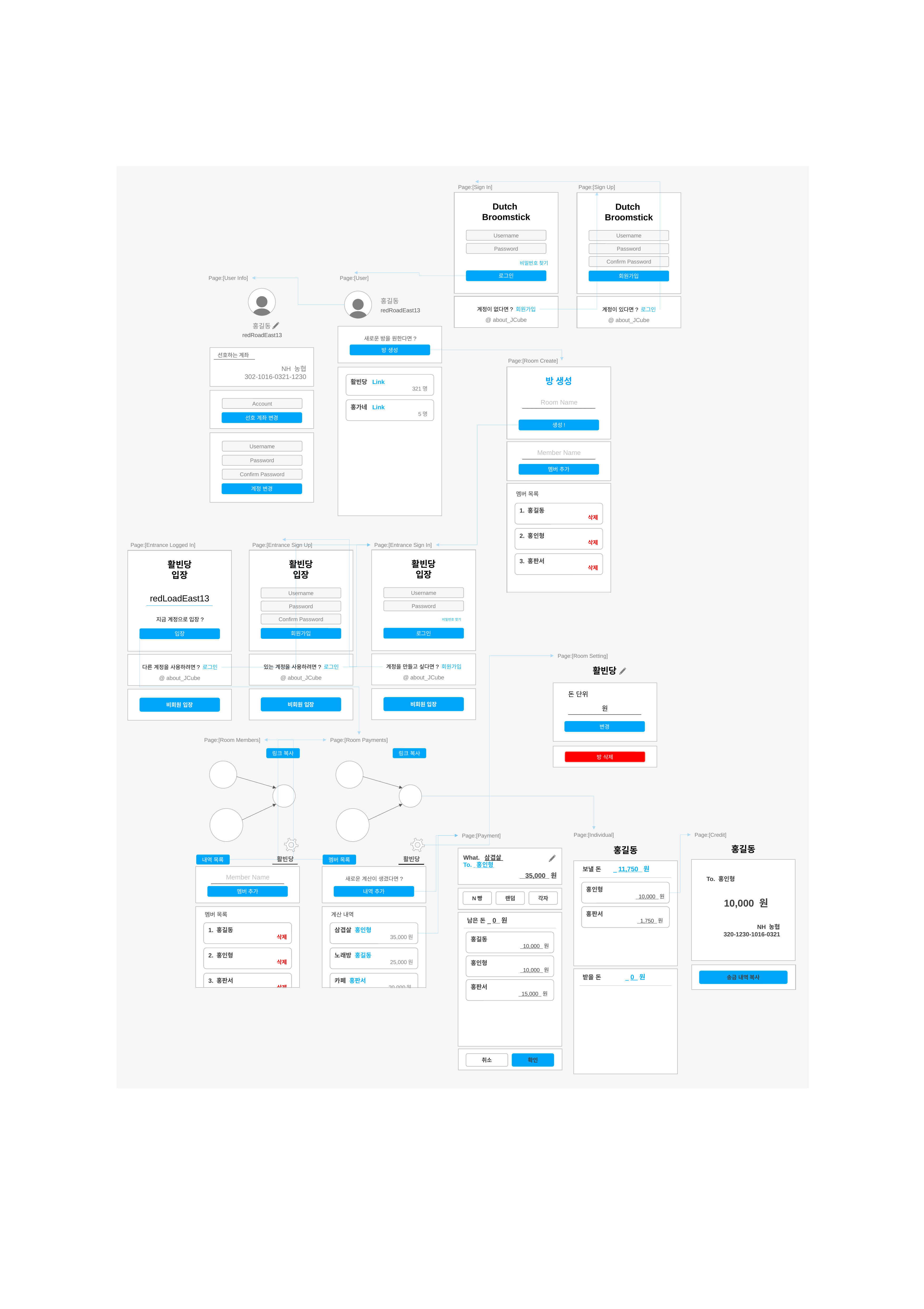

Page:[Sign In]

Dutch
Broomstick
Username
Password
비밀번호 찾기
로그인

계정이 없다면? 회원가입
@ about_JCube
Page:[Sign Up]

Dutch
Broomstick
Username
Password
Confirm Password
회원가입

계정이 있다면? 로그인
@ about_JCube
Page:[User Info]

홍길동

redRoadEast13

선호하는 계좌
NH 농협
302-1016-0321-1230

Account
선호 계좌 변경

Username
Password
Confirm Password
계정 변경
Page:[User]

홍길동

redRoadEast13

새로운 방을 원한다면?
방 생성

활빈당  Link
321명
홍가네  Link
5명
Page:[Room Create]

방 생성
Room Name
_______________
생성!

Member Name
_______________
멤버 추가

멤버 목록
1. 홍길동
삭제
2. 홍인형
삭제
3. 홍판서
삭제

Page:[Entrance Logged In]

활빈당
입장
redLoadEast13
지금 계정으로 입장?
입장

다른 계정을 사용하려면? 로그인
@ about_JCube

비회원 입장
Page:[Entrance Sign Up]

활빈당
입장
Username
Password
Confirm Password
회원가입

있는 계정을 사용하려면? 로그인
@ about_JCube

비회원 입장
Page:[Entrance Sign In]

활빈당
입장
Username
Password
비밀번호 찾기
로그인

계정을 만들고 싶다면? 회원가입
@ about_JCube

비회원 입장
Page:[Room Setting]
활빈당

돈 단위
원
_______________
변경

방 삭제
Page:[Room Members]
링크 복사

활빈당
내역 목록

Member Name
_______________
멤버 추가

멤버 목록
1. 홍길동
삭제
2. 홍인형
삭제
3. 홍판서
삭제

Page:[Room Payments]
링크 복사

활빈당
멤버 목록

새로운 계산이 생겼다면?
내역 추가

계산 내역
삼겹살  홍인형
35,000원
노래방  홍길동
25,000원
카페  홍판서
30,000원

Page:[Individual]
홍길동
  보낼 돈         11,750  원

홍인형
  10,000  원
홍판서
  1,750  원
  받을 돈                0  원

Page:[Credit]
홍길동

To. 홍인형

  10,000 원

NH 농협
320-1230-1016-0321

송금 내역 복사
Page:[Payment]

What.  삼겹살
To.  홍인형

   35,000  원

N빵
랜덤
각자
  남은 돈   0  원

홍길동
  10,000  원
홍인형
  10,000  원
홍판서
  15,000  원

취소
확인